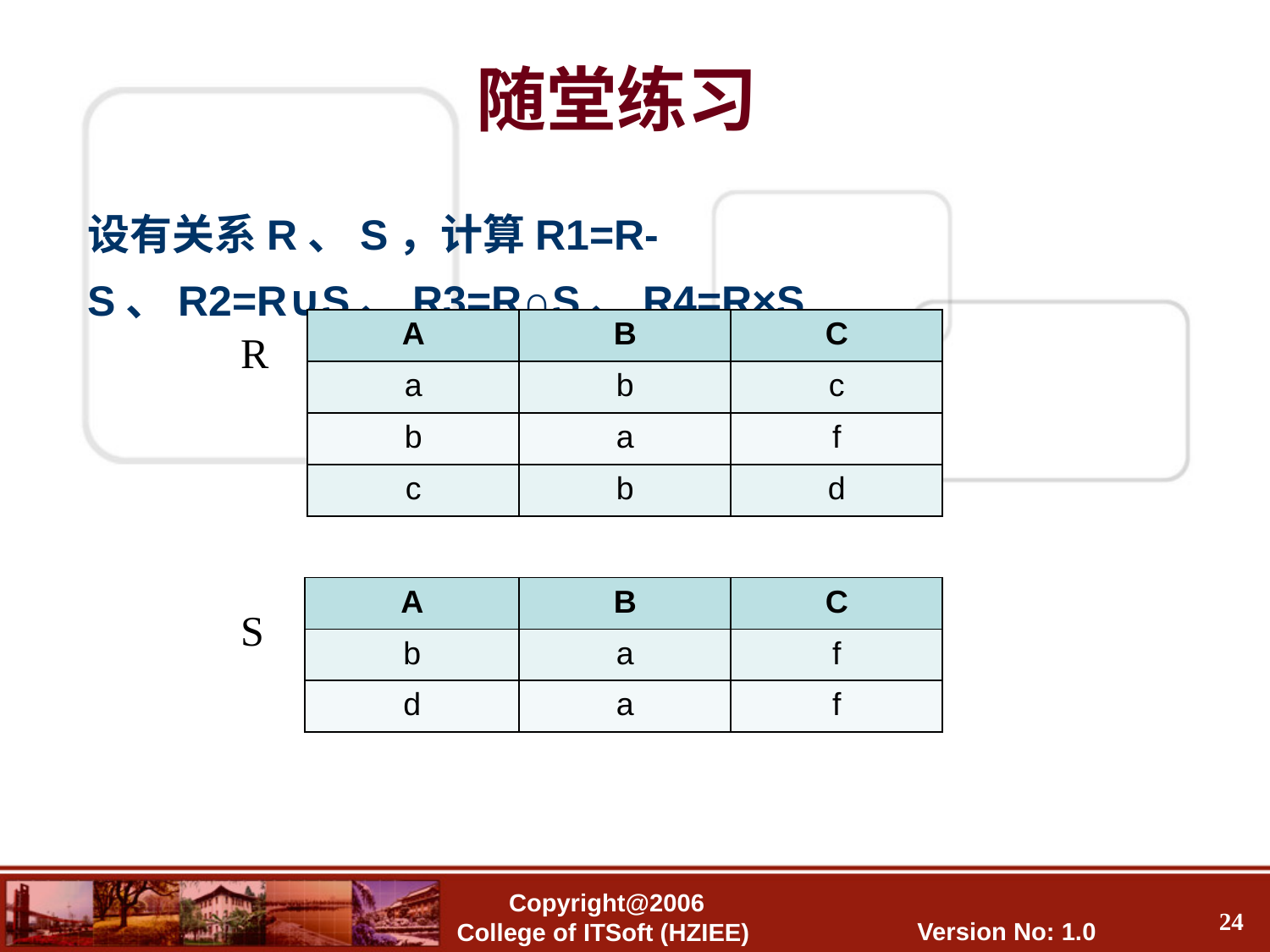

随堂练习
设有关系R、S，计算R1=R-S、R2=R∪S、R3=R∩S、R4=R×S
| A | B | C |
| --- | --- | --- |
| a | b | c |
| b | a | f |
| c | b | d |
R
| A | B | C |
| --- | --- | --- |
| b | a | f |
| d | a | f |
S